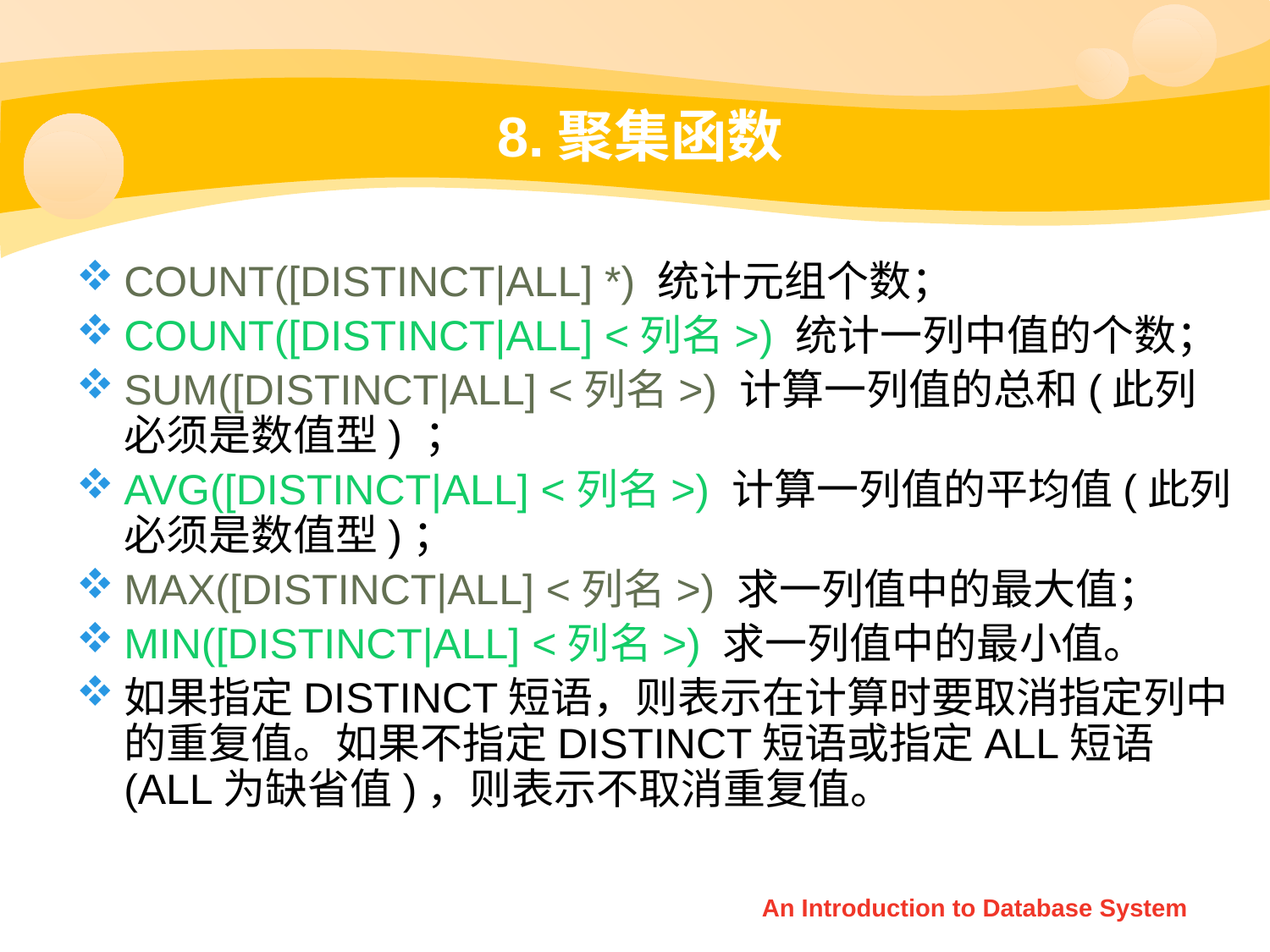

# 8.聚集函数
COUNT([DISTINCT|ALL] *) 统计元组个数；
COUNT([DISTINCT|ALL] <列名>) 统计一列中值的个数；
SUM([DISTINCT|ALL] <列名>) 计算一列值的总和(此列必须是数值型) ；
AVG([DISTINCT|ALL] <列名>) 计算一列值的平均值(此列必须是数值型)；
MAX([DISTINCT|ALL] <列名>) 求一列值中的最大值；
MIN([DISTINCT|ALL] <列名>) 求一列值中的最小值。
如果指定DISTINCT短语，则表示在计算时要取消指定列中的重复值。如果不指定DISTINCT短语或指定ALL短语(ALL为缺省值)，则表示不取消重复值。
An Introduction to Database System